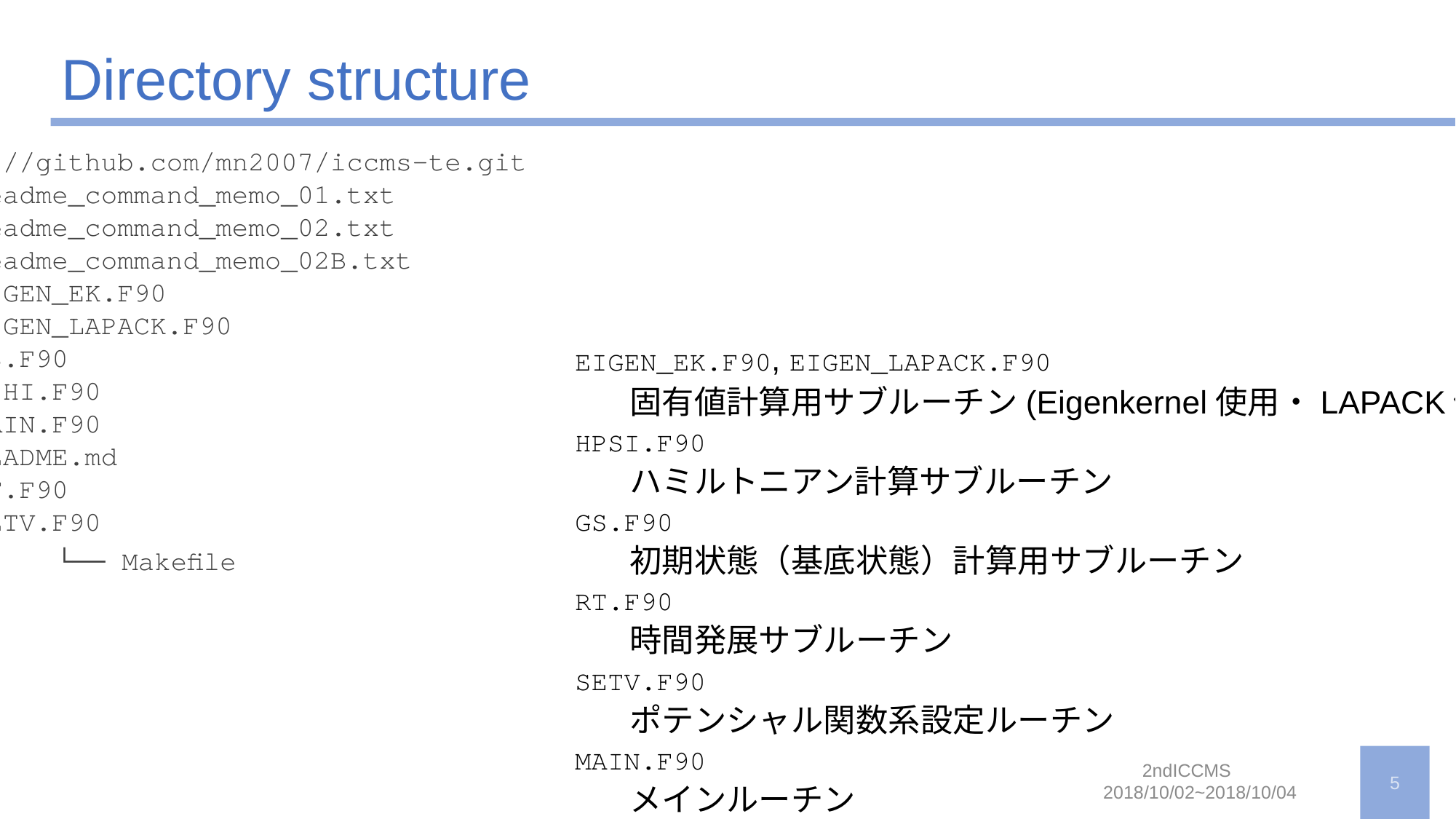

# Directory structure
https://github.com/mn2007/iccms-te.git
├── readme_command_memo_01.txt
├── readme_command_memo_02.txt
├── readme_command_memo_02B.txt
├── EIGEN_EK.F90
├── EIGEN_LAPACK.F90
├── GS.F90
├── HPHI.F90
├── MAIN.F90
├── README.md
├── RT.F90
├── SETV.F90
└── Makefile
EIGEN_EK.F90, EIGEN_LAPACK.F90
固有値計算用サブルーチン(Eigenkernel使用・LAPACK使用)
HPSI.F90
ハミルトニアン計算サブルーチン
GS.F90
初期状態（基底状態）計算用サブルーチン
RT.F90
時間発展サブルーチン
SETV.F90
ポテンシャル関数系設定ルーチン
MAIN.F90
メインルーチン
5
2ndICCMS　2018/10/02~2018/10/04